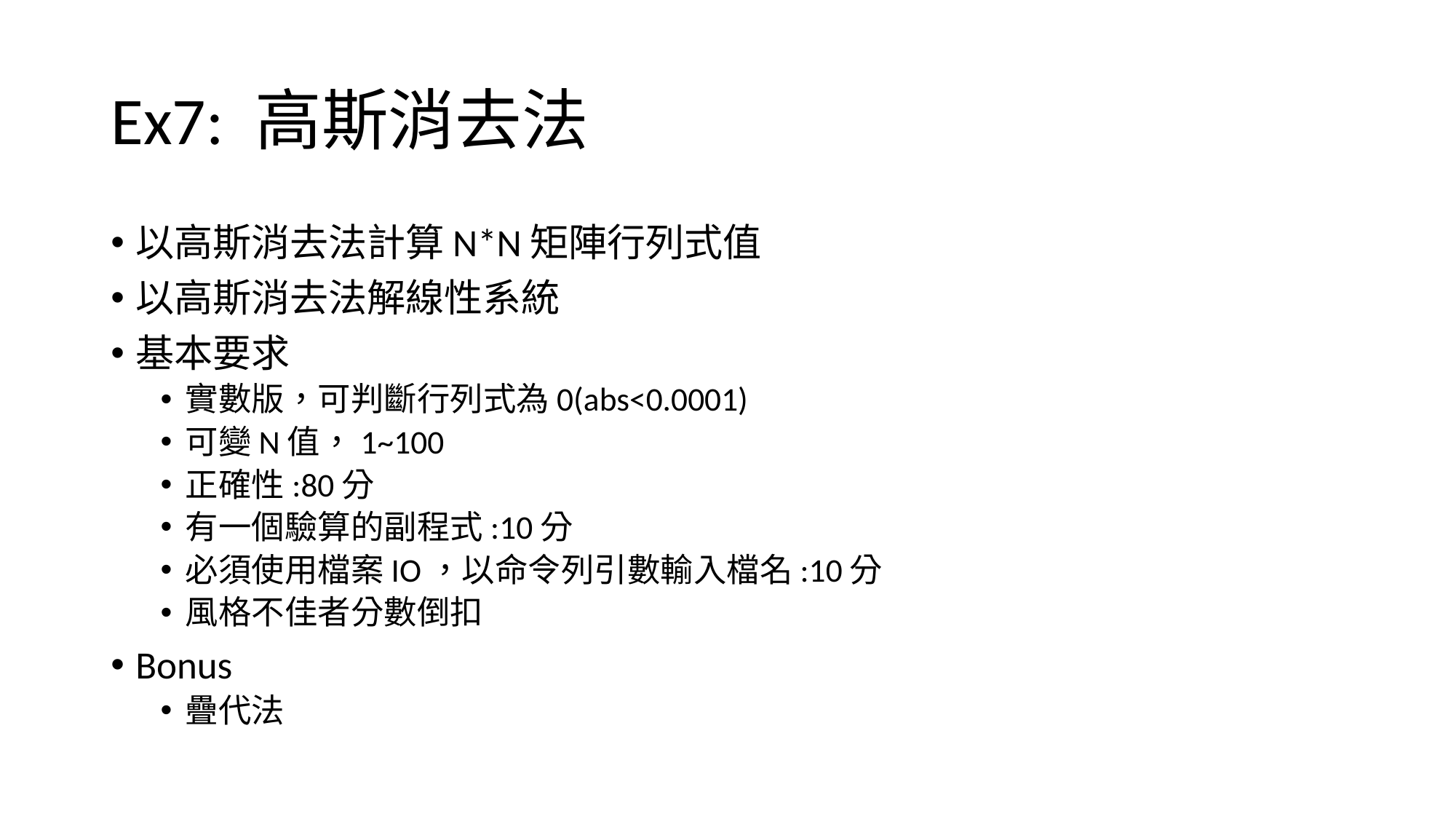

# Ex7: 高斯消去法
以高斯消去法計算N*N矩陣行列式值
以高斯消去法解線性系統
基本要求
實數版，可判斷行列式為0(abs<0.0001)
可變N值，1~100
正確性:80分
有一個驗算的副程式:10分
必須使用檔案IO，以命令列引數輸入檔名:10分
風格不佳者分數倒扣
Bonus
疊代法